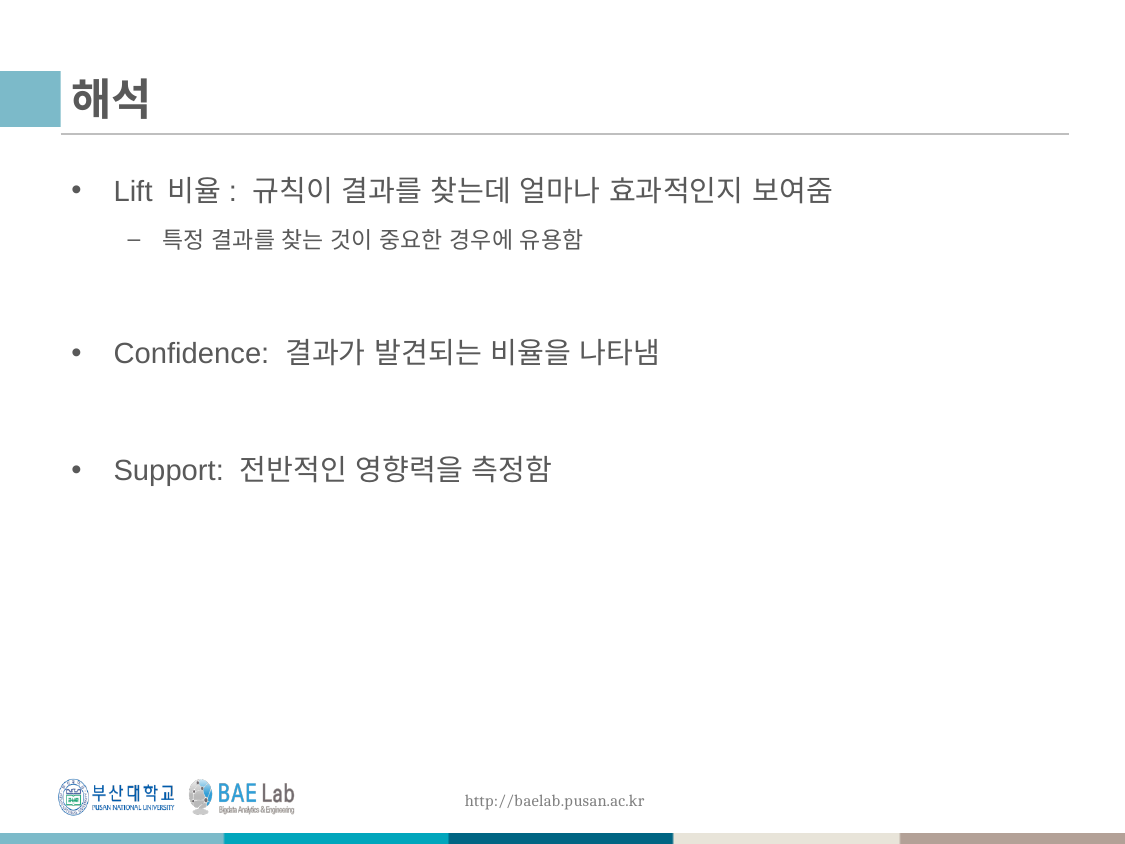

# 해석
Lift 비율: 규칙이 결과를 찾는데 얼마나 효과적인지 보여줌
특정 결과를 찾는 것이 중요한 경우에 유용함

Confidence: 결과가 발견되는 비율을 나타냄

Support: 전반적인 영향력을 측정함